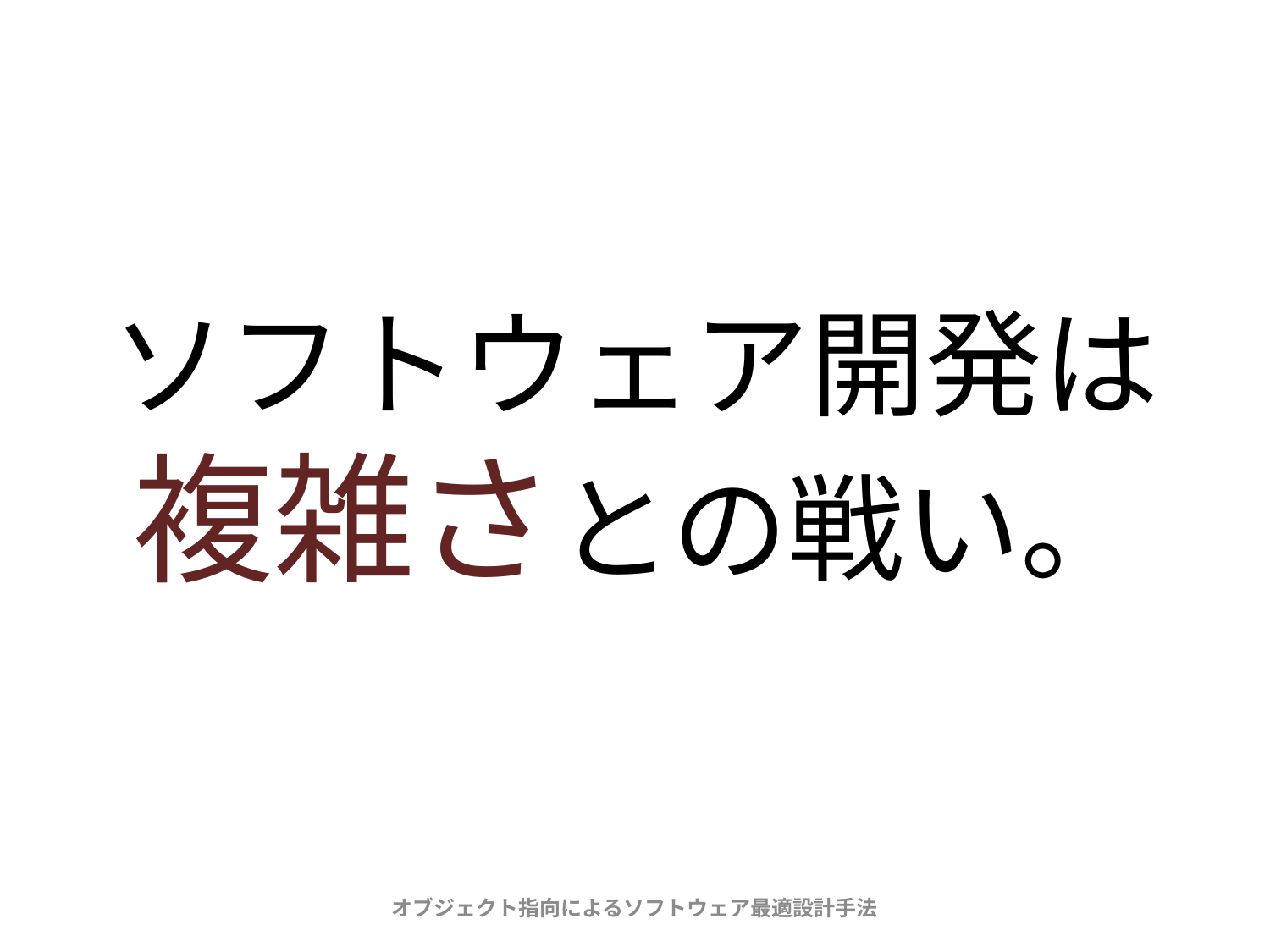

# ソフトウェア開発は 複雑さとの戦い。
オブジェクト指向によるソフトウェア最適設計手法